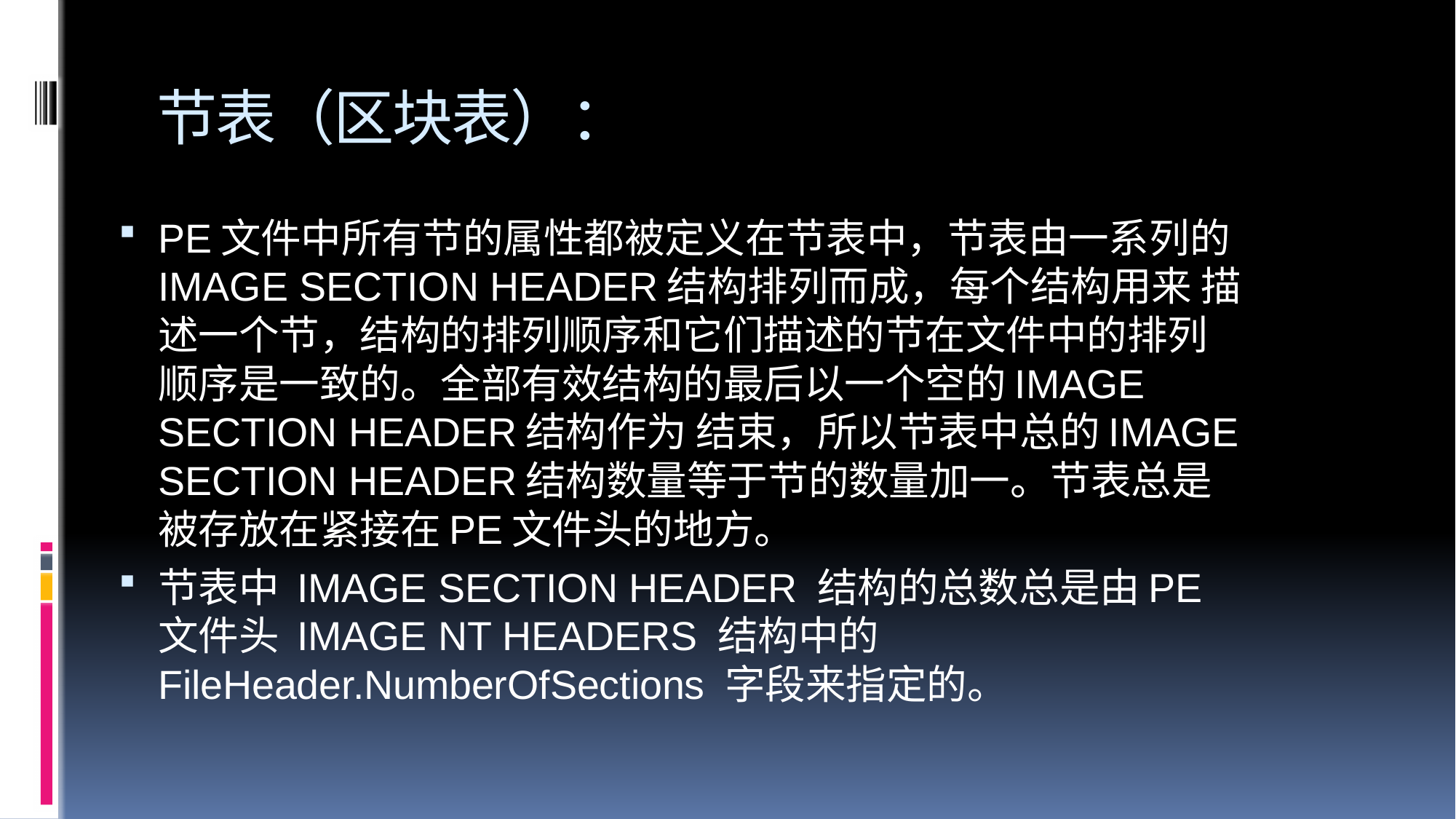

# 节表（区块表）：
PE文件中所有节的属性都被定义在节表中，节表由一系列的IMAGE SECTION HEADER结构排列而成，每个结构用来 描述一个节，结构的排列顺序和它们描述的节在文件中的排列顺序是一致的。全部有效结构的最后以一个空的IMAGE SECTION HEADER结构作为 结束，所以节表中总的IMAGE SECTION HEADER结构数量等于节的数量加一。节表总是被存放在紧接在PE文件头的地方。
节表中 IMAGE SECTION HEADER 结构的总数总是由PE文件头 IMAGE NT HEADERS 结构中的 FileHeader.NumberOfSections 字段来指定的。